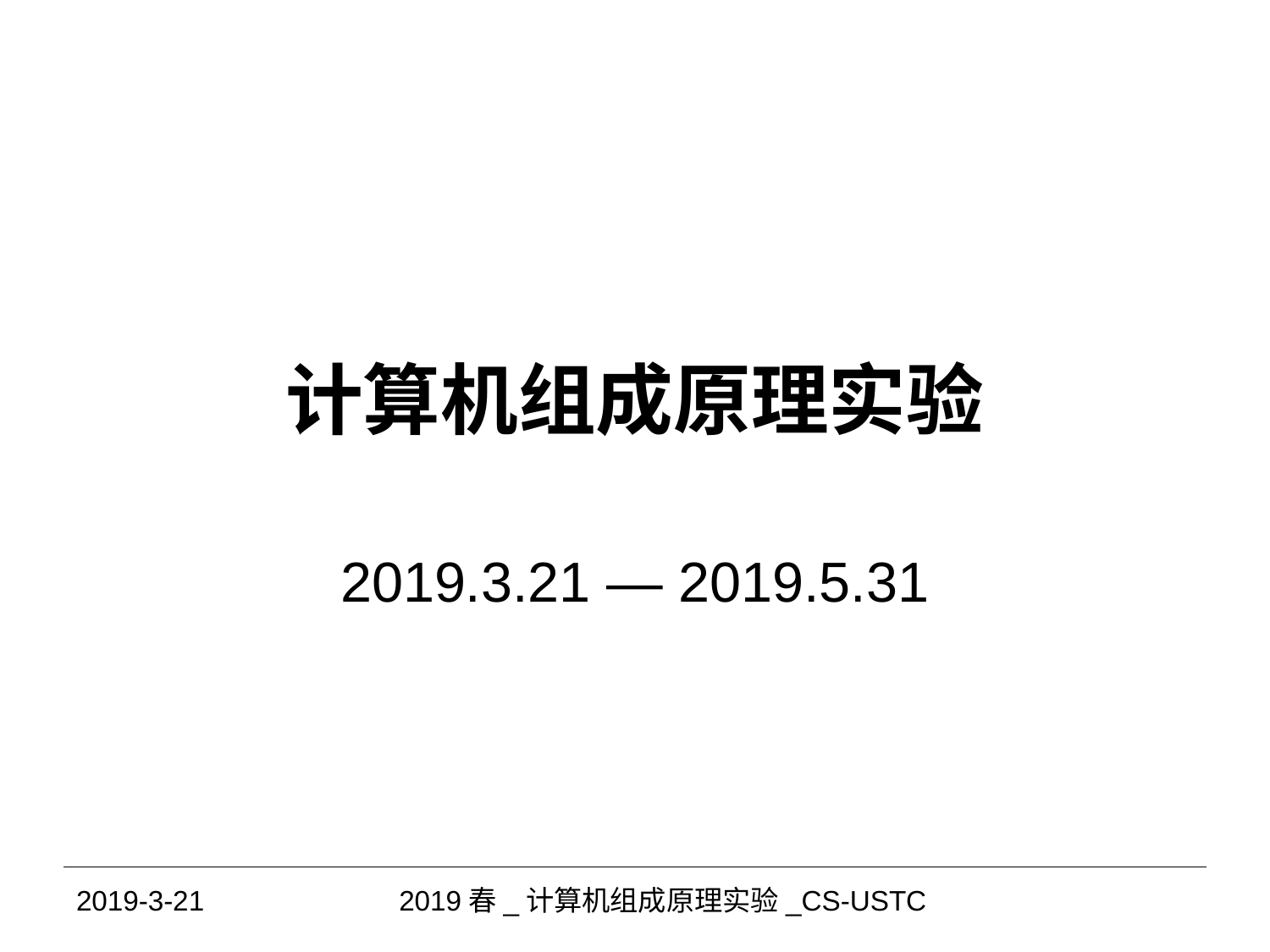

# 计算机组成原理实验
2019.3.21 — 2019.5.31
2019-3-21
2019春_计算机组成原理实验_CS-USTC
1